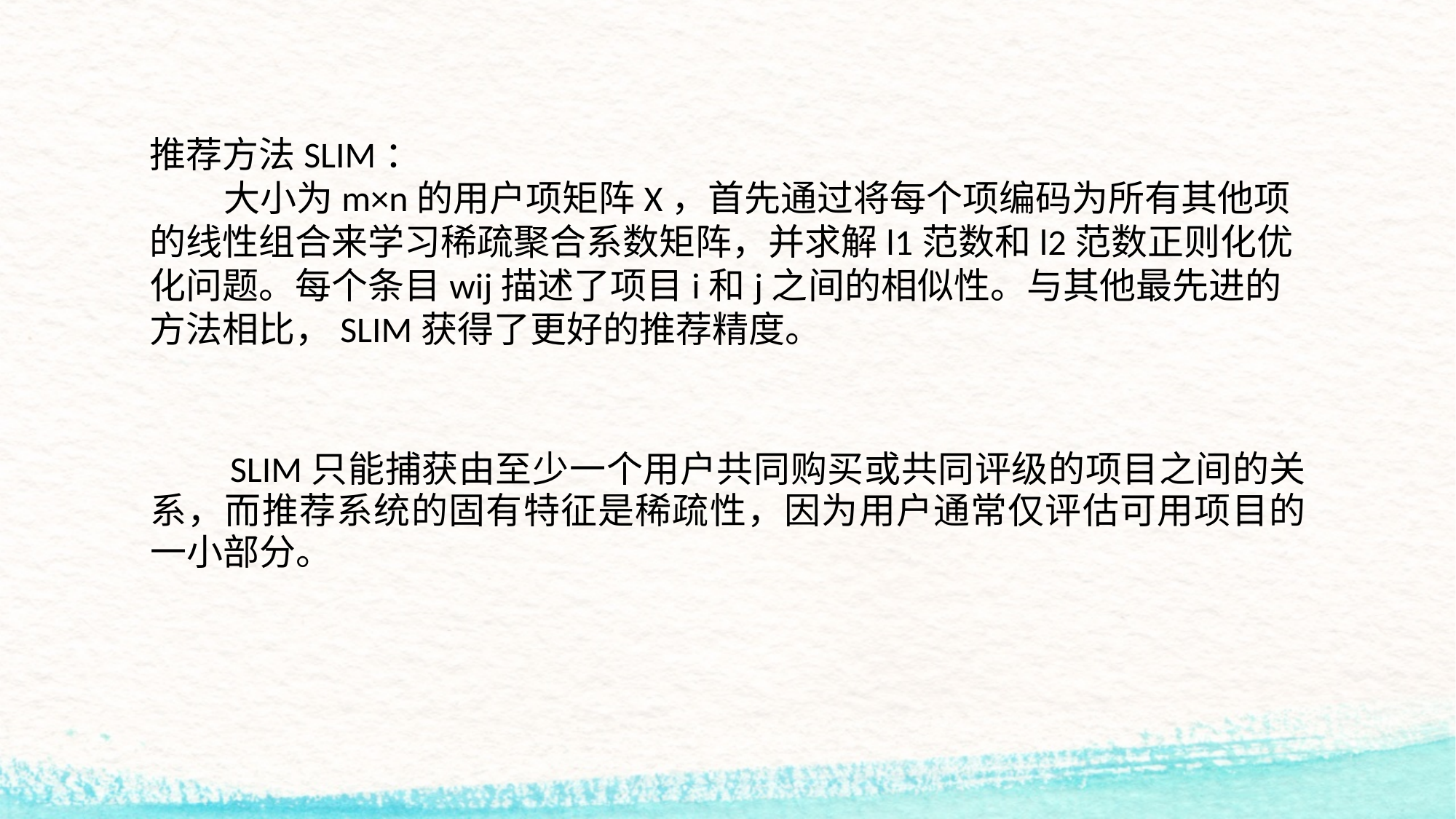

推荐方法SLIM：
        大小为m×n的用户项矩阵X，首先通过将每个项编码为所有其他项的线性组合来学习稀疏聚合系数矩阵，并求解l1范数和l2范数正则化优化问题。每个条目wij描述了项目i和j之间的相似性。与其他最先进的方法相比，SLIM获得了更好的推荐精度。
     SLIM只能捕获由至少一个用户共同购买或共同评级的项目之间的关系，而推荐系统的固有特征是稀疏性，因为用户通常仅评估可用项目的一小部分。